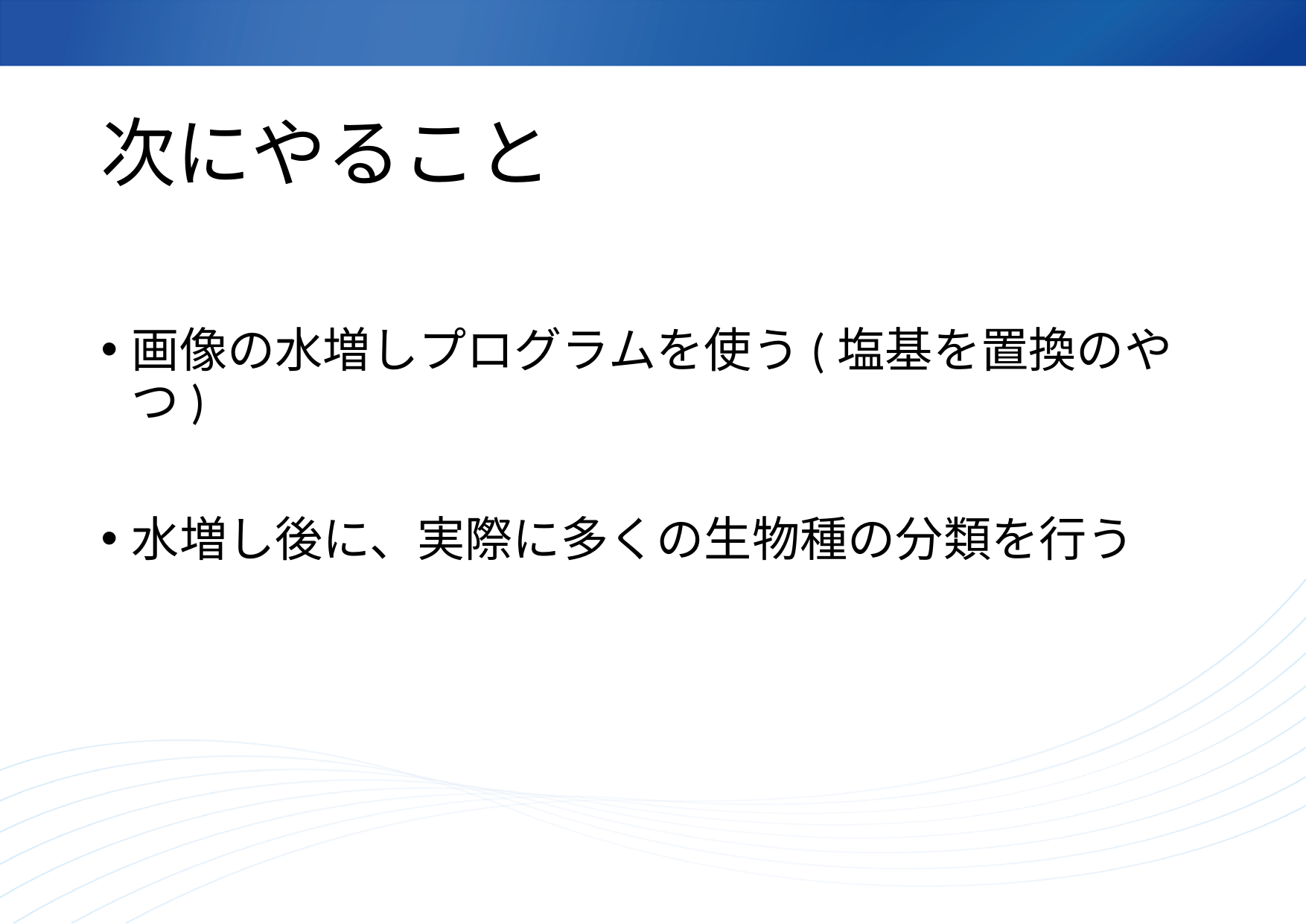

# 次にやること

画像の水増しプログラムを使う(塩基を置換のやつ)

水増し後に、実際に多くの生物種の分類を行う